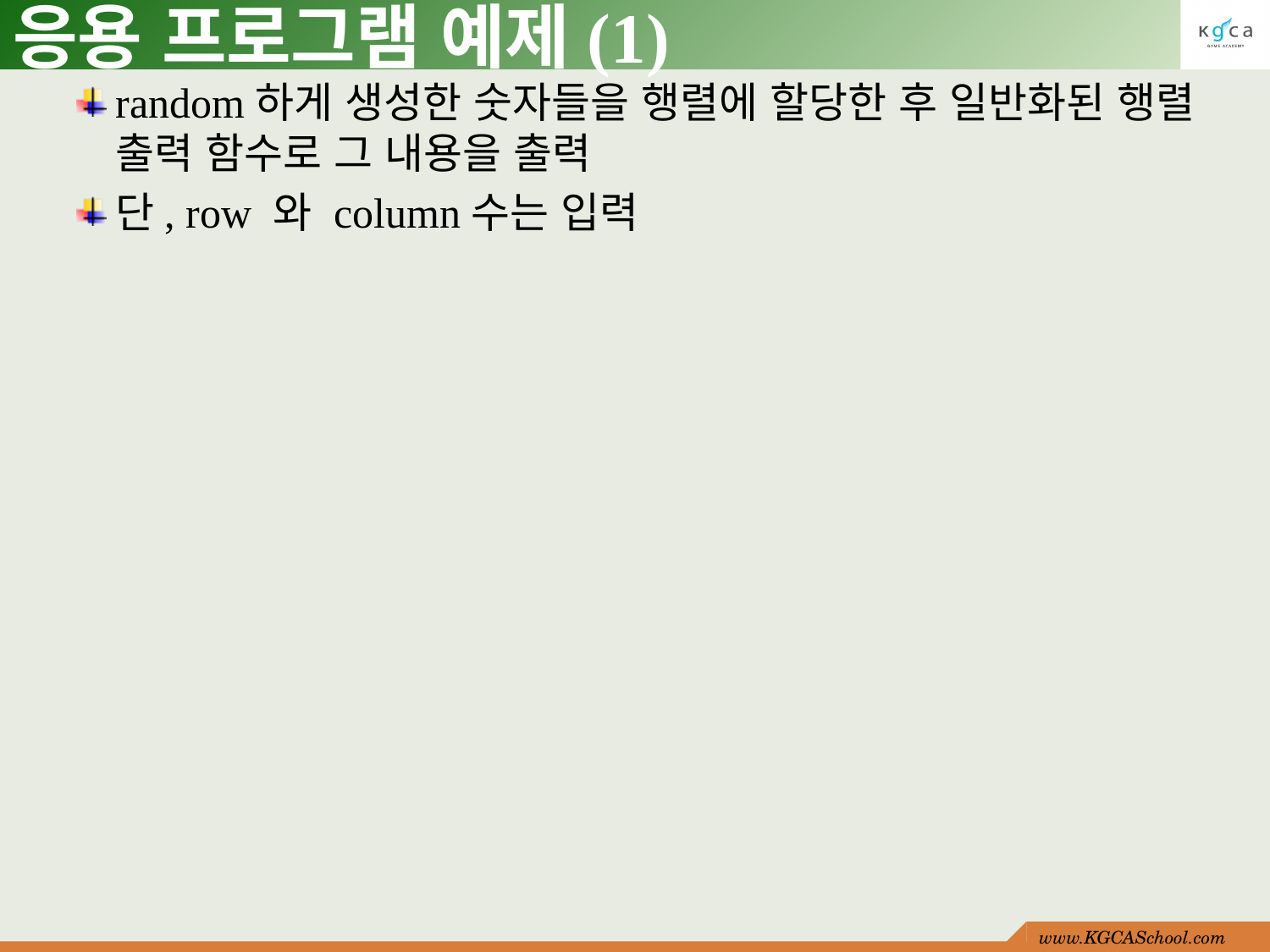

# 응용 프로그램 예제(1)
random하게 생성한 숫자들을 행렬에 할당한 후 일반화된 행렬 출력 함수로 그 내용을 출력
단, row 와 column수는 입력